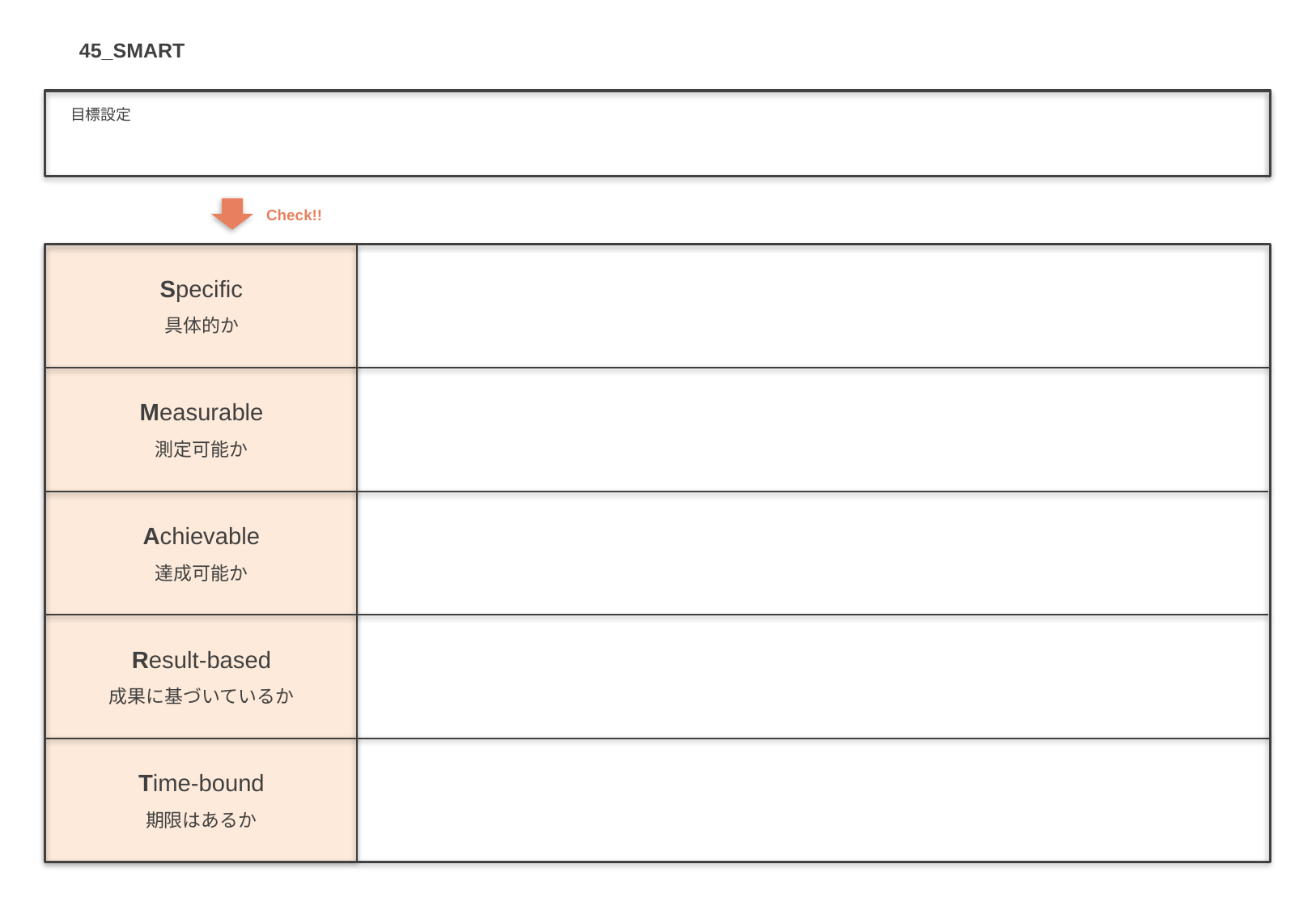

45_SMART

目標設定

Check!!

Specific
具体的か
Measurable
測定可能か
Achievable
達成可能か
Result-based
成果に基づいているか
Time-bound
期限はあるか